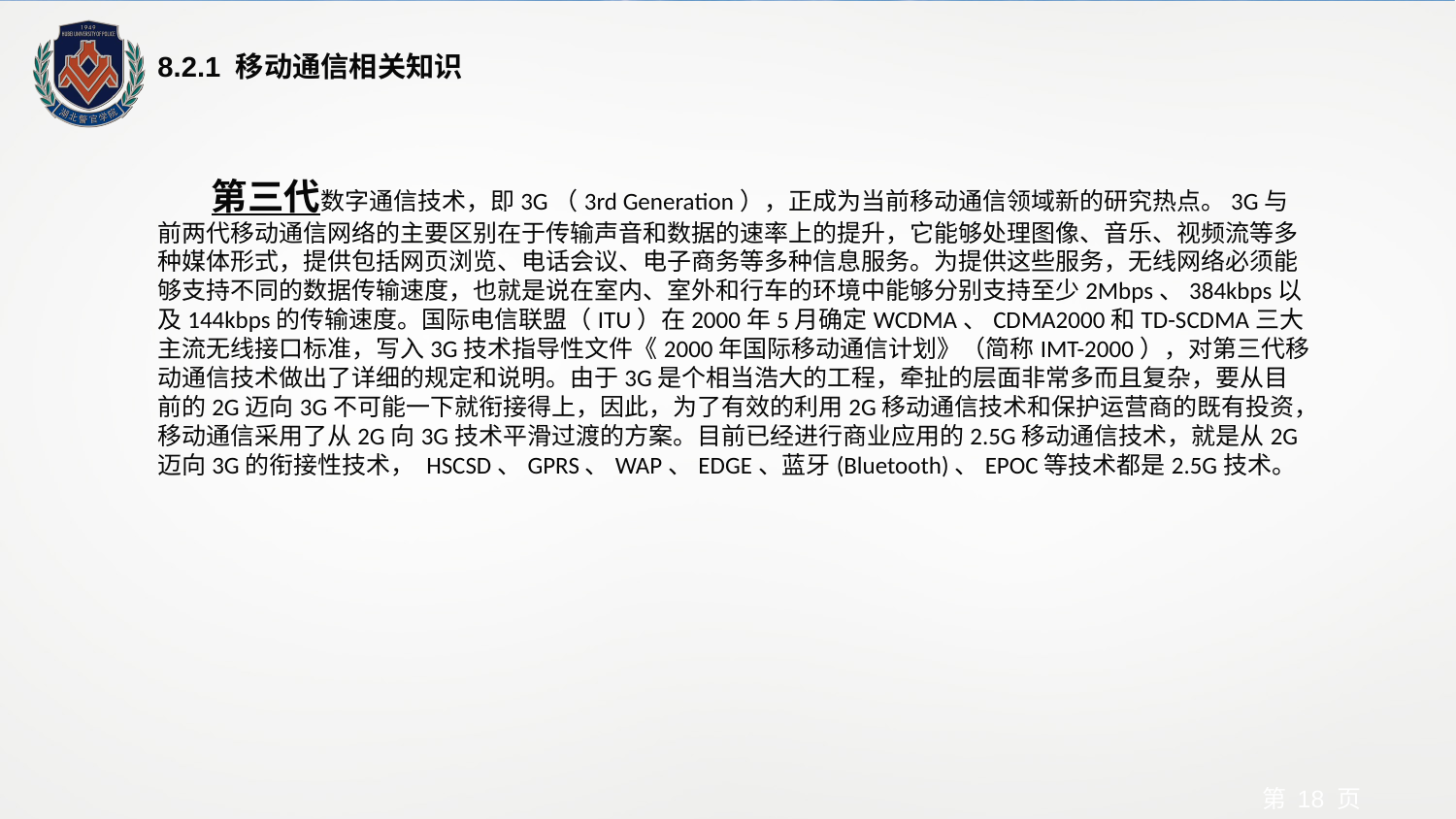

8.2.1 移动通信相关知识

         第三代数字通信技术，即3G（3rd Generation），正成为当前移动通信领域新的研究热点。3G与前两代移动通信网络的主要区别在于传输声音和数据的速率上的提升，它能够处理图像、音乐、视频流等多种媒体形式，提供包括网页浏览、电话会议、电子商务等多种信息服务。为提供这些服务，无线网络必须能够支持不同的数据传输速度，也就是说在室内、室外和行车的环境中能够分别支持至少2Mbps、384kbps以及144kbps的传输速度。国际电信联盟（ITU）在2000年5月确定WCDMA、CDMA2000和TD-SCDMA三大主流无线接口标准，写入3G技术指导性文件《2000年国际移动通信计划》（简称IMT-2000），对第三代移动通信技术做出了详细的规定和说明。由于3G是个相当浩大的工程，牵扯的层面非常多而且复杂，要从目前的2G迈向3G不可能一下就衔接得上，因此，为了有效的利用2G移动通信技术和保护运营商的既有投资，移动通信采用了从2G向3G技术平滑过渡的方案。目前已经进行商业应用的2.5G移动通信技术，就是从2G迈向3G的衔接性技术， HSCSD、GPRS、WAP、EDGE、蓝牙(Bluetooth)、EPOC等技术都是2.5G技术。